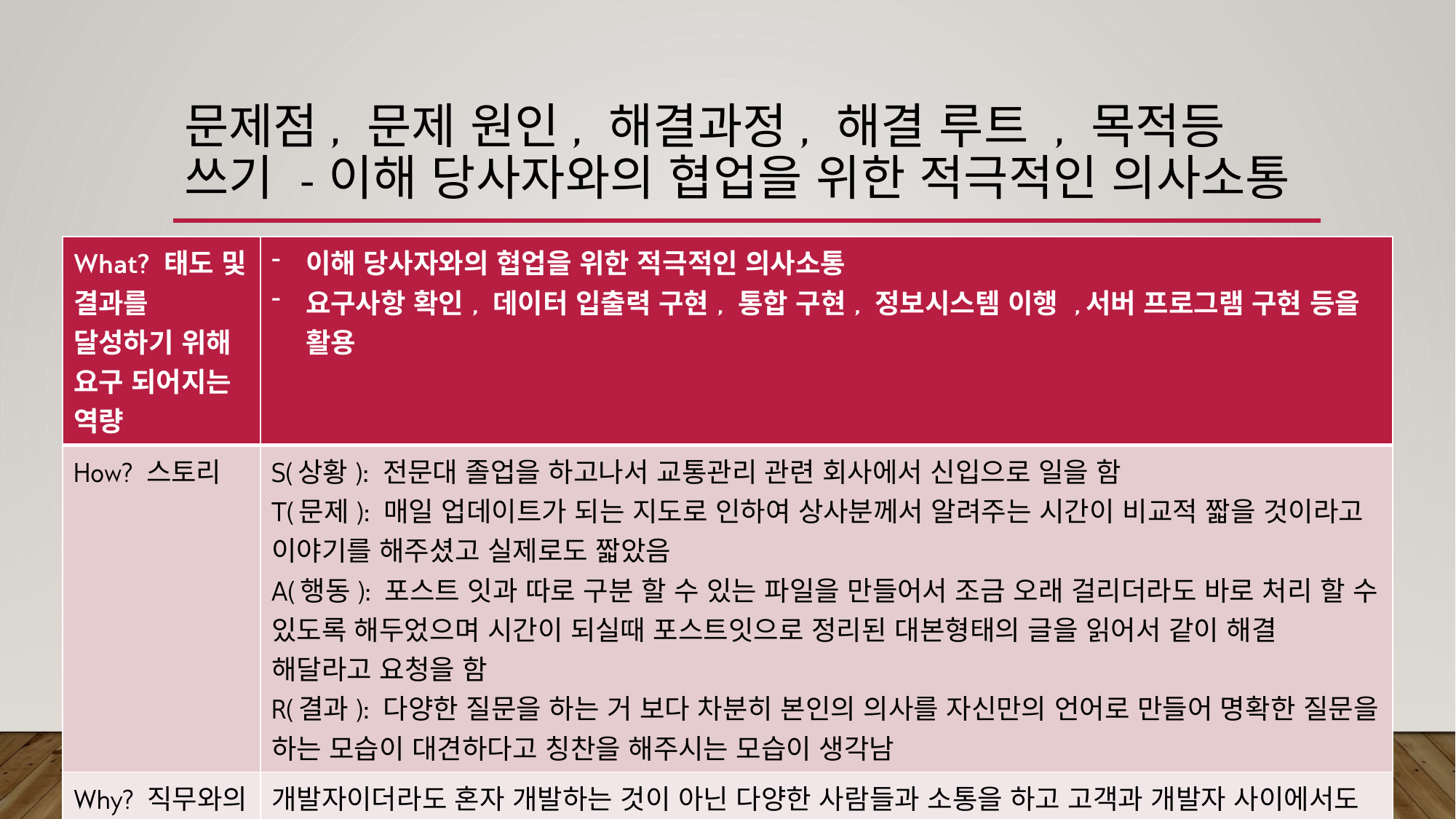

# 문제점, 문제 원인, 해결과정, 해결 루트 , 목적등 쓰기 -이해 당사자와의 협업을 위한 적극적인 의사소통
| What? 태도 및 결과를 달성하기 위해 요구 되어지는 역량 | 이해 당사자와의 협업을 위한 적극적인 의사소통 요구사항 확인, 데이터 입출력 구현, 통합 구현, 정보시스템 이행 ,서버 프로그램 구현 등을 활용 |
| --- | --- |
| How? 스토리 | S(상황): 전문대 졸업을 하고나서 교통관리 관련 회사에서 신입으로 일을 함 T(문제): 매일 업데이트가 되는 지도로 인하여 상사분께서 알려주는 시간이 비교적 짧을 것이라고 이야기를 해주셨고 실제로도 짧았음 A(행동): 포스트 잇과 따로 구분 할 수 있는 파일을 만들어서 조금 오래 걸리더라도 바로 처리 할 수 있도록 해두었으며 시간이 되실때 포스트잇으로 정리된 대본형태의 글을 읽어서 같이 해결 해달라고 요청을 함 R(결과): 다양한 질문을 하는 거 보다 차분히 본인의 의사를 자신만의 언어로 만들어 명확한 질문을 하는 모습이 대견하다고 칭찬을 해주시는 모습이 생각남 |
| Why? 직무와의 연관성 | 개발자이더라도 혼자 개발하는 것이 아닌 다양한 사람들과 소통을 하고 고객과 개발자 사이에서도 소통하는 사례가 발생이 될텐데 다양한 사람들의 요구사항에 대해서 잘 판단하여 구별 및 정리를 하여 불편함이 없도록 하기 때문에 직무 연관성이 있다고 생각을 함 |